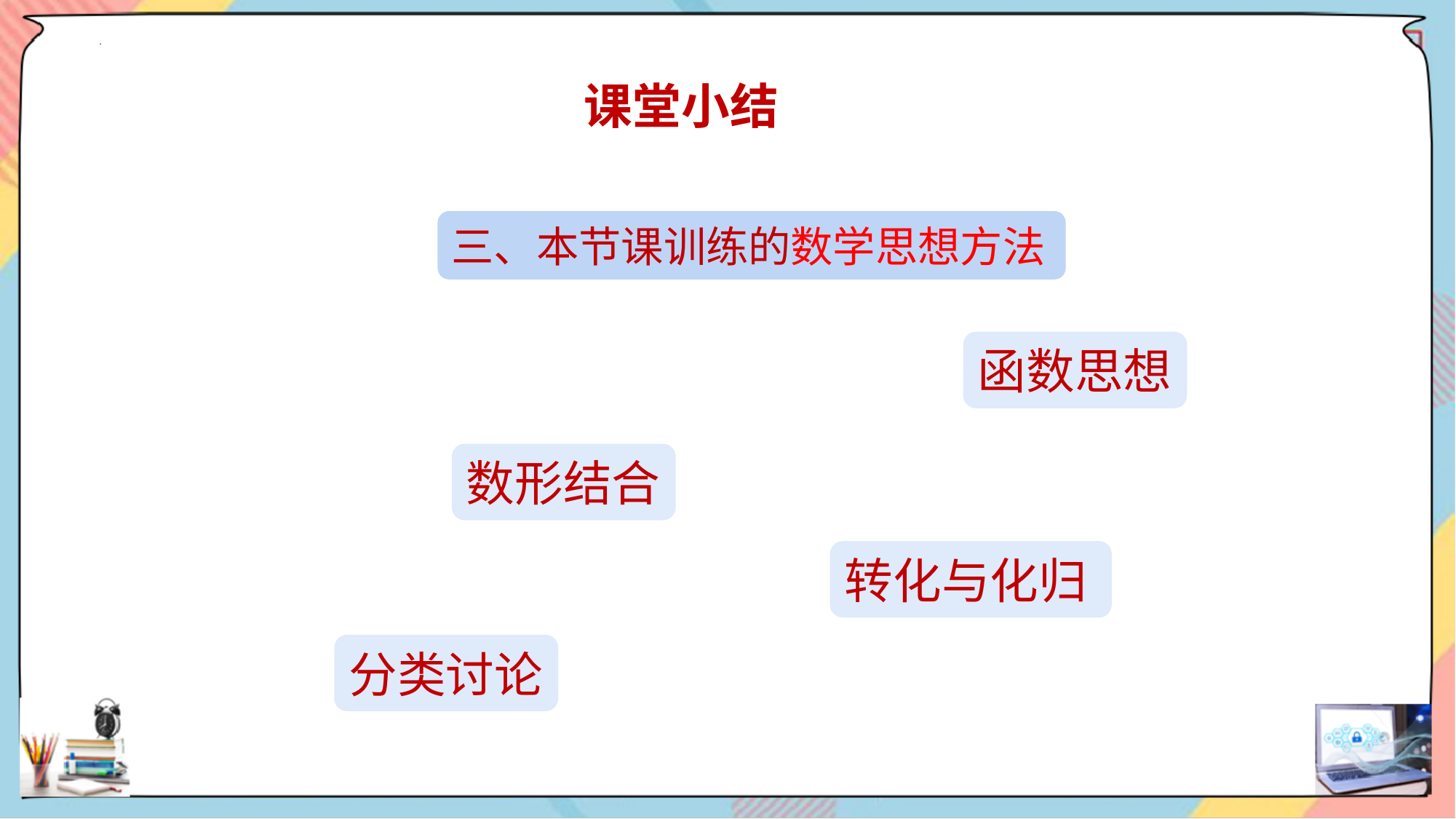

课堂小结
三、本节课训练的数学思想方法
函数思想
数形结合
转化与化归
分类讨论